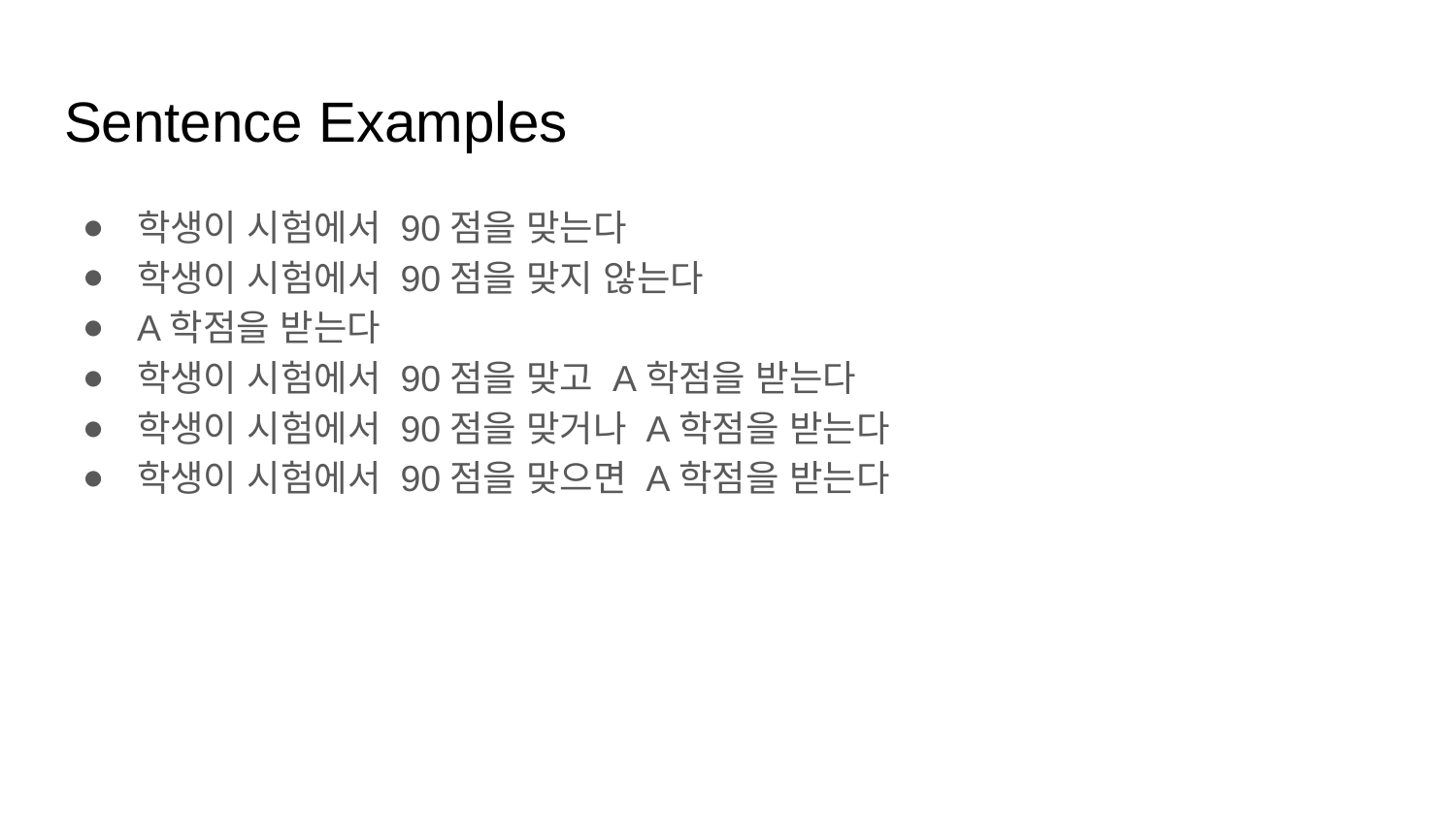

# Sentence Examples
학생이 시험에서 90점을 맞는다
학생이 시험에서 90점을 맞지 않는다
A학점을 받는다
학생이 시험에서 90점을 맞고 A학점을 받는다
학생이 시험에서 90점을 맞거나 A학점을 받는다
학생이 시험에서 90점을 맞으면 A학점을 받는다